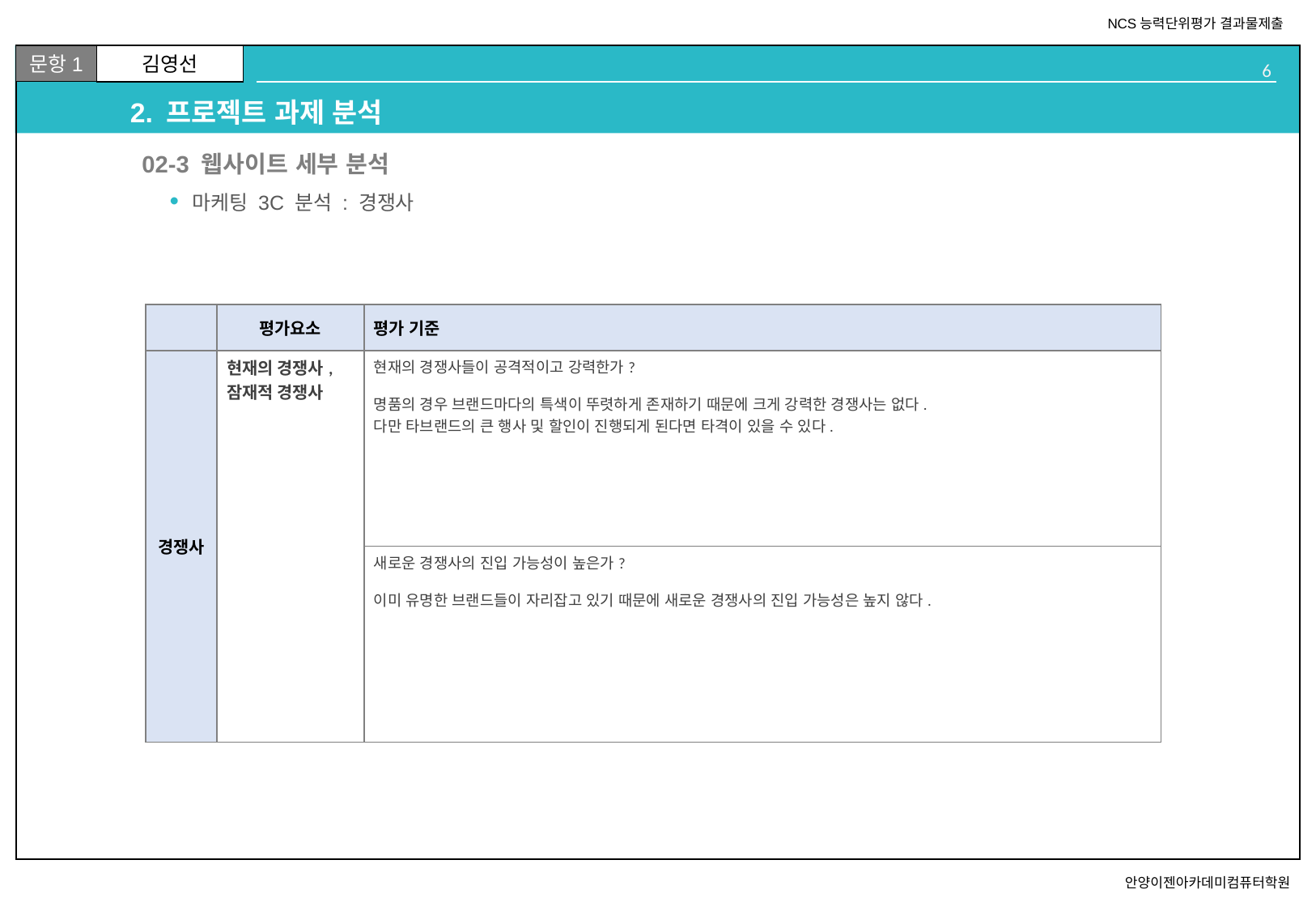

# 2. 프로젝트 과제 분석
02
02-3 웹사이트 세부 분석
마케팅 3C 분석 : 경쟁사

|  | 평가요소 | 평가 기준 |
| --- | --- | --- |
| 경쟁사 | 현재의 경쟁사, 잠재적 경쟁사 | 현재의 경쟁사들이 공격적이고 강력한가? 명품의 경우 브랜드마다의 특색이 뚜렷하게 존재하기 때문에 크게 강력한 경쟁사는 없다. 다만 타브랜드의 큰 행사 및 할인이 진행되게 된다면 타격이 있을 수 있다. |
|  |  | 새로운 경쟁사의 진입 가능성이 높은가? 이미 유명한 브랜드들이 자리잡고 있기 때문에 새로운 경쟁사의 진입 가능성은 높지 않다. |